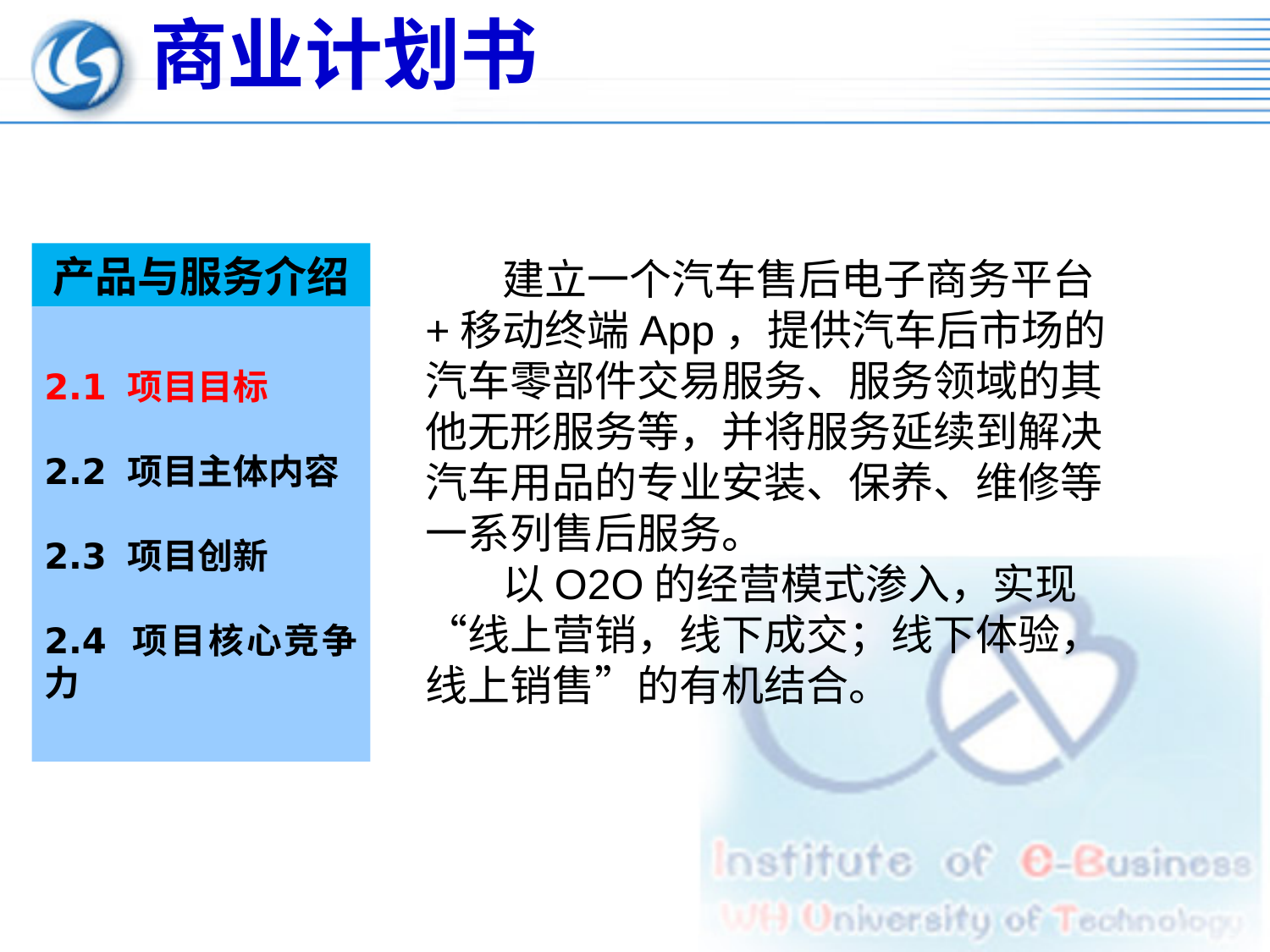

商业计划书
产品与服务介绍
       建立一个汽车售后电子商务平台+移动终端App，提供汽车后市场的汽车零部件交易服务、服务领域的其他无形服务等，并将服务延续到解决汽车用品的专业安装、保养、维修等一系列售后服务。
       以O2O的经营模式渗入，实现“线上营销，线下成交；线下体验，线上销售”的有机结合。
2.1 项目目标

2.2 项目主体内容

2.3 项目创新

2.4 项目核心竞争力